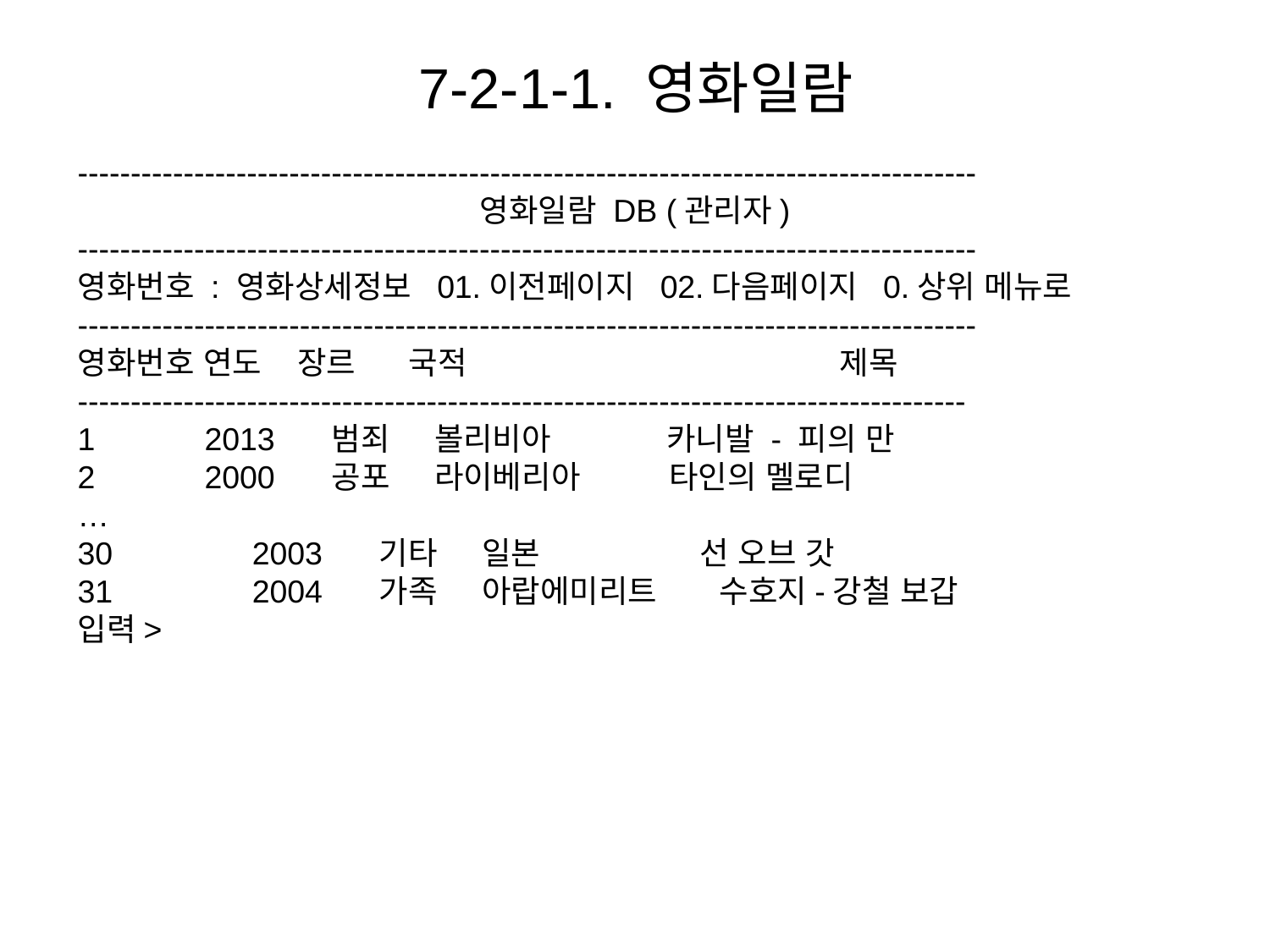

# 7-2-1-1. 영화일람
-------------------------------------------------------------------------------------
영화일람 DB (관리자)
-------------------------------------------------------------------------------------
영화번호 : 영화상세정보  01.이전페이지  02.다음페이지  0.상위 메뉴로
-------------------------------------------------------------------------------------
영화번호 연도    장르      국적			제목
------------------------------------------------------------------------------------
1	2013 	범죄     볼리비아             카니발 - 피의 만
2	2000 	공포     라이베리아          타인의 멜로디
…
30 		2003 	기타     일본                  선 오브 갓
31    	2004	가족     아랍에미리트       수호지-강철 보갑
입력>